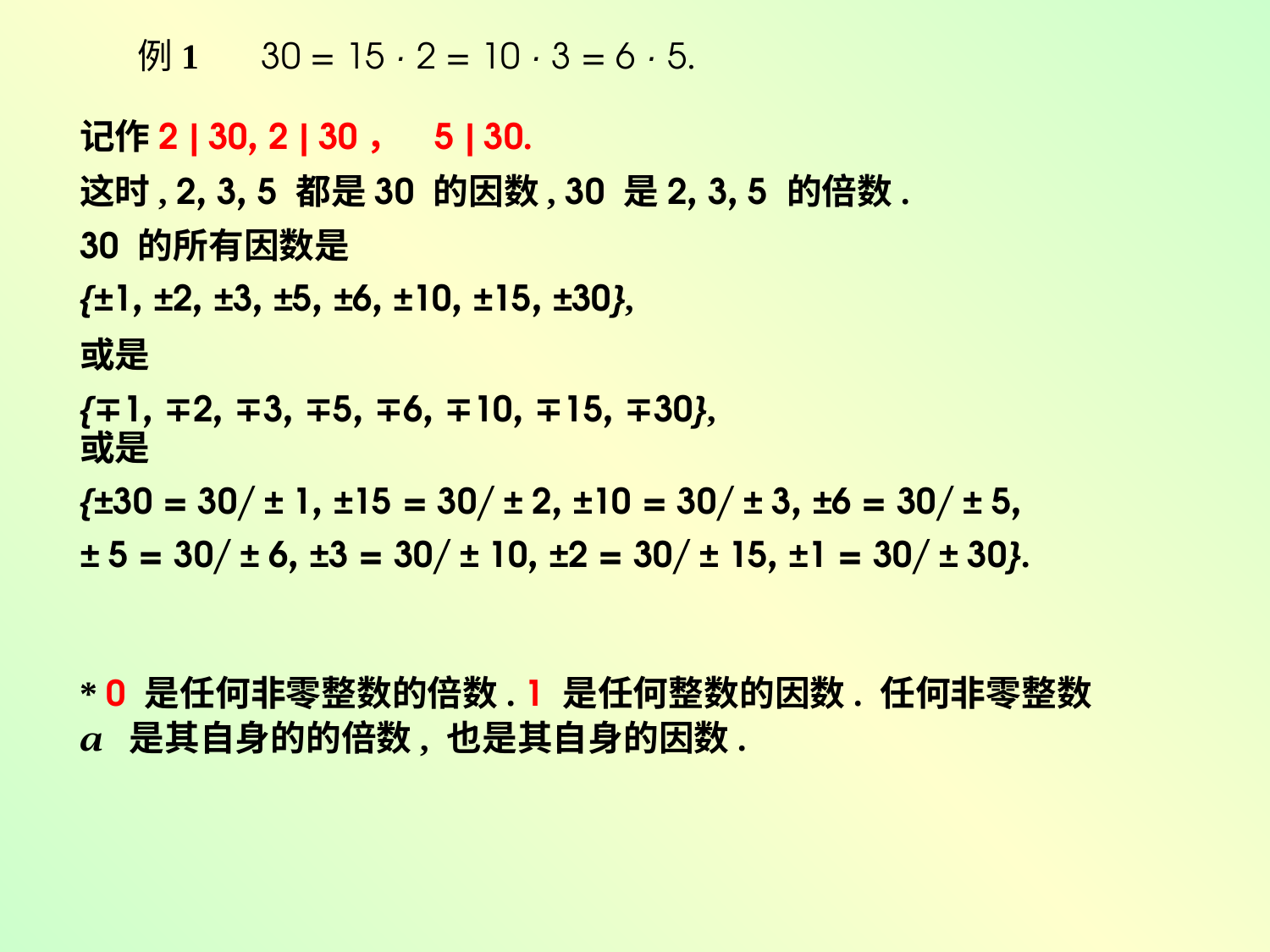

# 例1       30 = 15 · 2 = 10 · 3 = 6 · 5.
记作2 | 30, 2 | 30，   5 | 30.
这时, 2, 3, 5 都是30 的因数, 30 是2, 3, 5 的倍数.
30 的所有因数是
{±1, ±2, ±3, ±5, ±6, ±10, ±15, ±30},
或是
{∓1, ∓2, ∓3, ∓5, ∓6, ∓10, ∓15, ∓30},
或是
{±30 = 30/ ± 1, ±15 = 30/ ± 2, ±10 = 30/ ± 3, ±6 = 30/ ± 5,
± 5 = 30/ ± 6, ±3 = 30/ ± 10, ±2 = 30/ ± 15, ±1 = 30/ ± 30}.

* 0 是任何非零整数的倍数. 1 是任何整数的因数. 任何非零整数a  是其自身的的倍数, 也是其自身的因数.